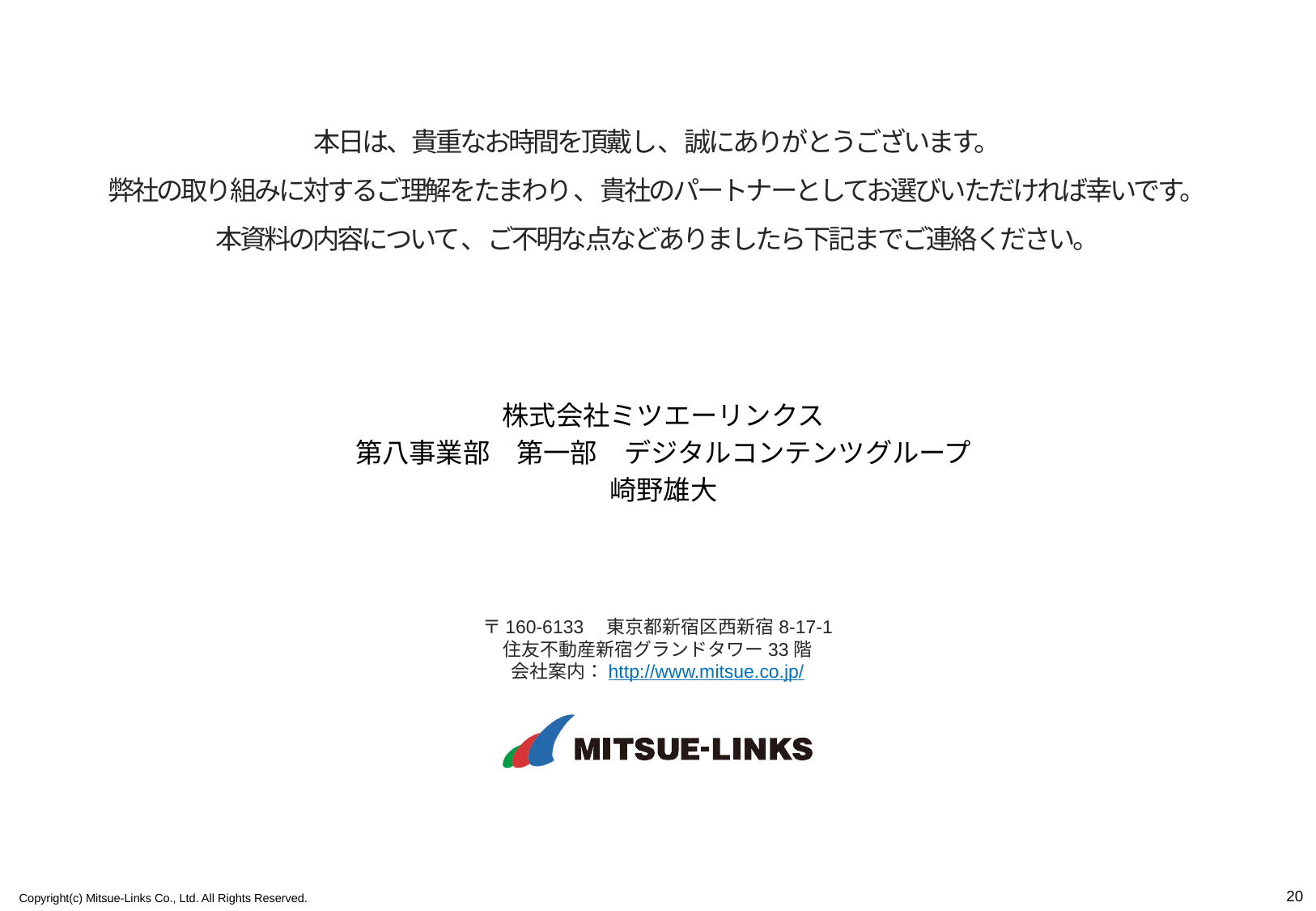

株式会社ミツエーリンクス
第八事業部　第一部　デジタルコンテンツグループ
崎野雄大